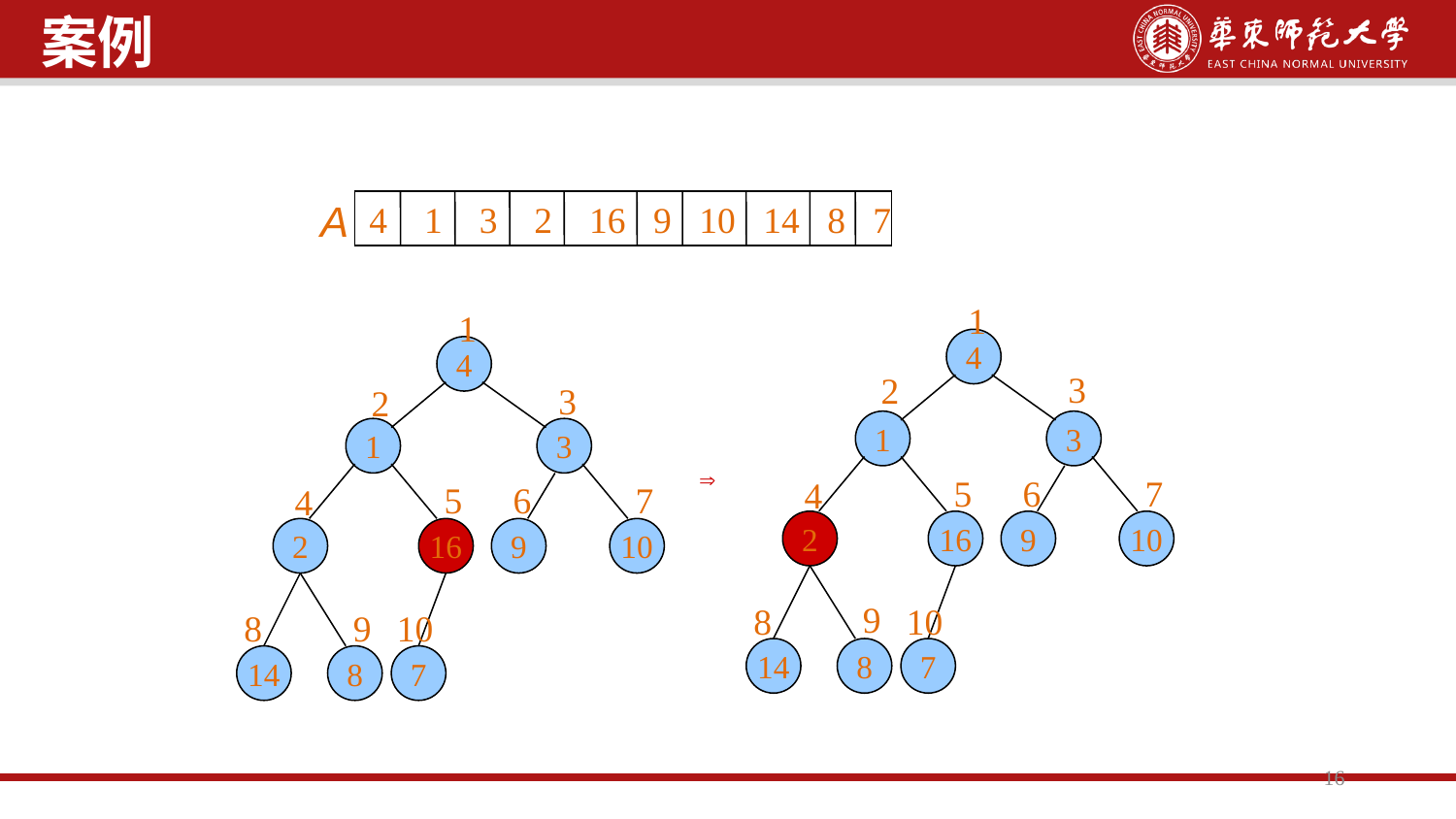

16
案例
A
4    1    3    2    16   9   10   14   8   7

1
4
3
2

1
3

5
6
7
4

2
16
9
10

9
8
10
14
8
7
1
4
3
2

1
3

5
6
7
4

2
16
9
10

8
9
10
14
8
7
⇒